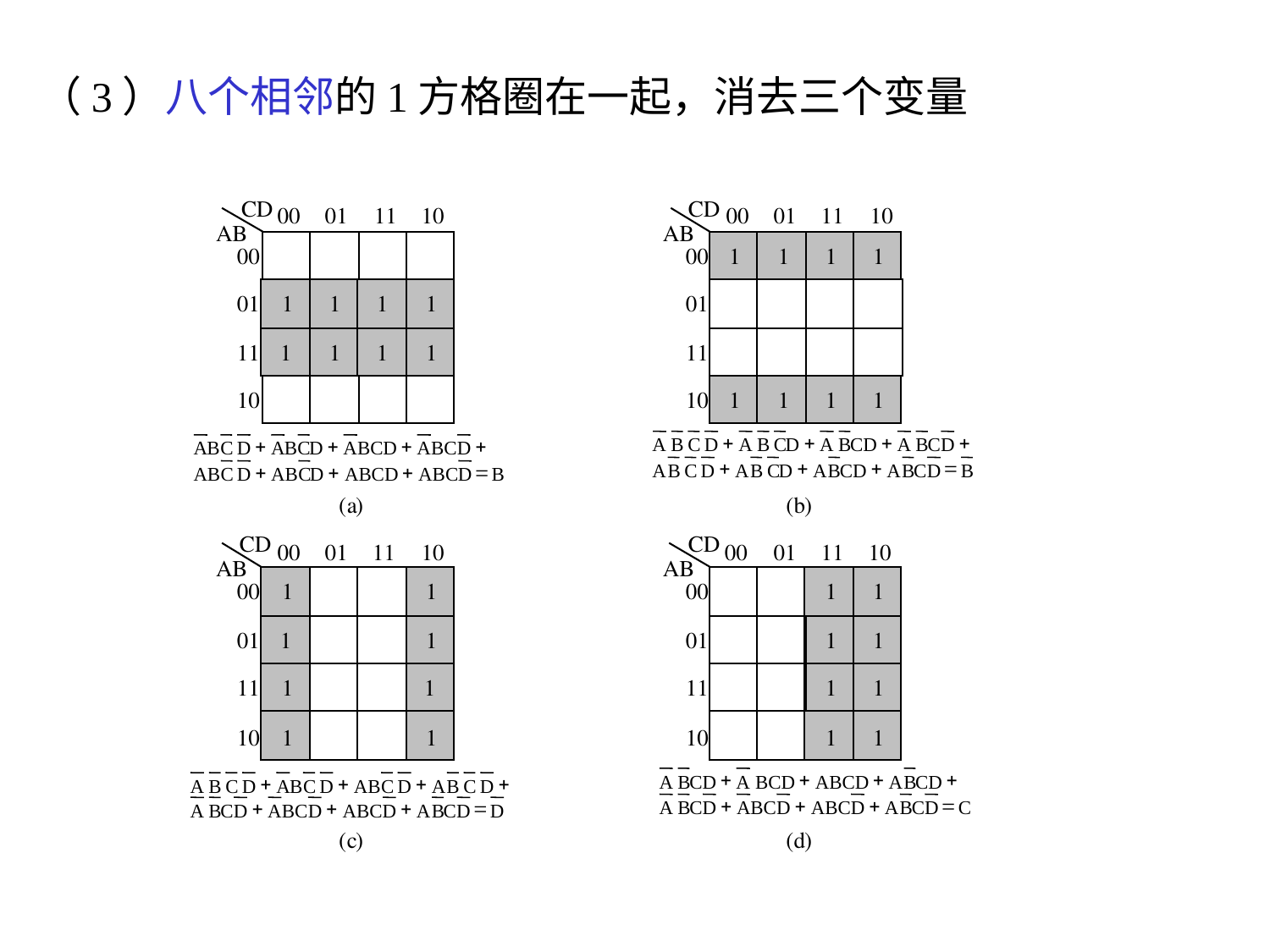

（3）八个相邻的1方格圈在一起，消去三个变量
CD
CD
00
01
11
10
00
01
11
10

AB
AB

00
00
1
1
1
1

01
1
1
1
1
01

11
1
1
1
1
11

10
10
1
1
1
1
+
+
+
+

A

B

C

D
A

B

C
D
A

B
CD
A

B
C
D
+
+
+
=

A
B

C

D
A
B

C
D
A
B
CD
A
B
C
D
B
+
+
+
+

A
B
C

D
A
B
C
D
A
BCD
A
BC
D
+
+
+
=

AB
C

D
AB
C
D
ABCD
ABC
D
B
(
a
)
(
b
)
CD
CD
00
01
11
10
00
01
11
10

AB
AB

00
1
1
00
1
1

01
1
1
01
1
1

11
1
1
11
1
1

10
1
1
10
1
1
+
+
+
+

A

B
CD
A

BCD
ABCD
A
B
CD
+
+
+
=

A

B
C
D
A
BC
D
ABC
D
A
B
C
D
C
+
+
+
+

A

B

C

D
A
B
C

D
AB
C

D
A
B

C

D
+
+
+
=

A

B
C
D
A
BC
D
ABC
D
A
B
C
D
D
(
c
)
(
d
)